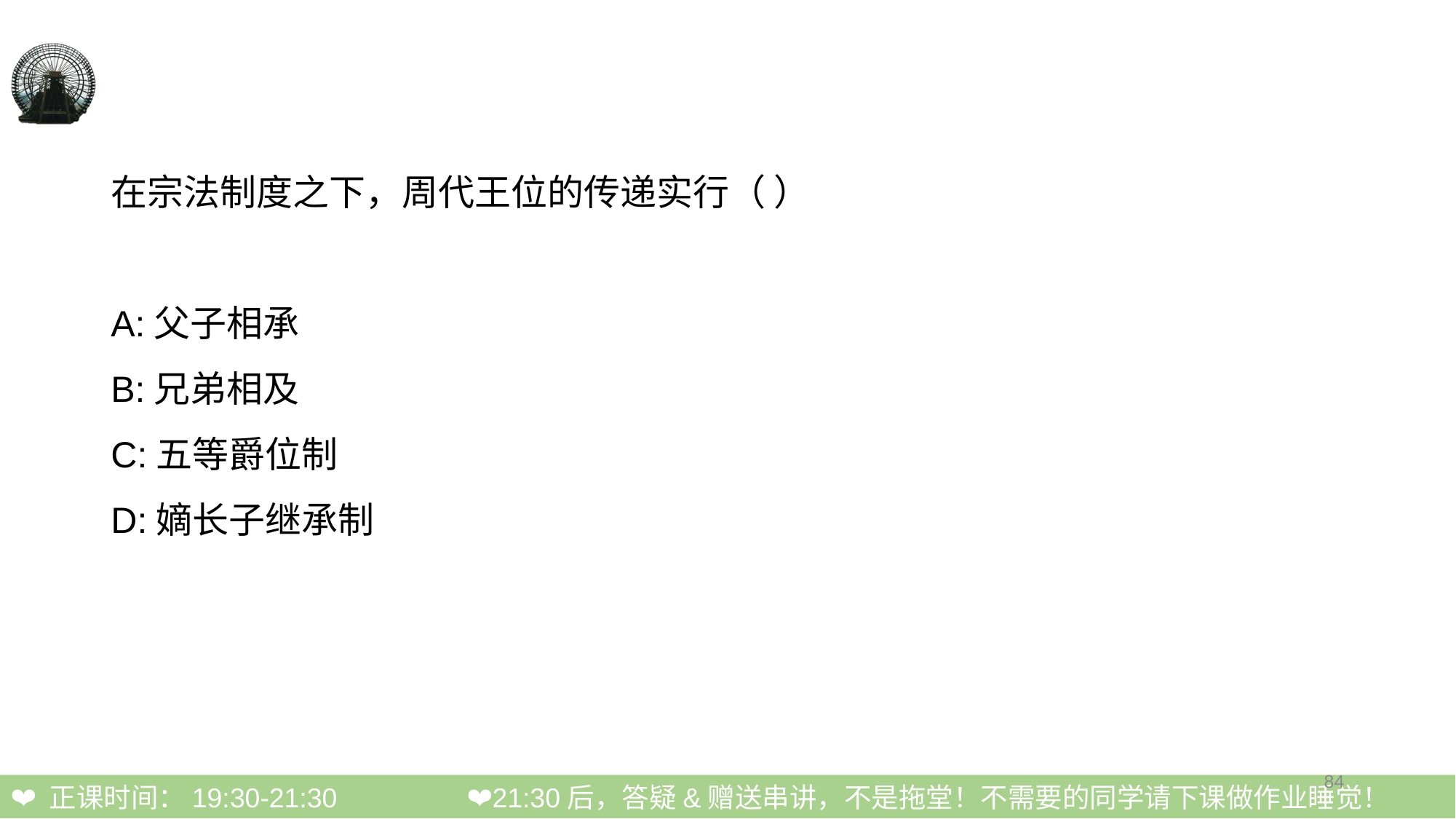

#
在宗法制度之下，周代王位的传递实行（ ）

A:父子相承
B:兄弟相及
C:五等爵位制
D:嫡长子继承制

84